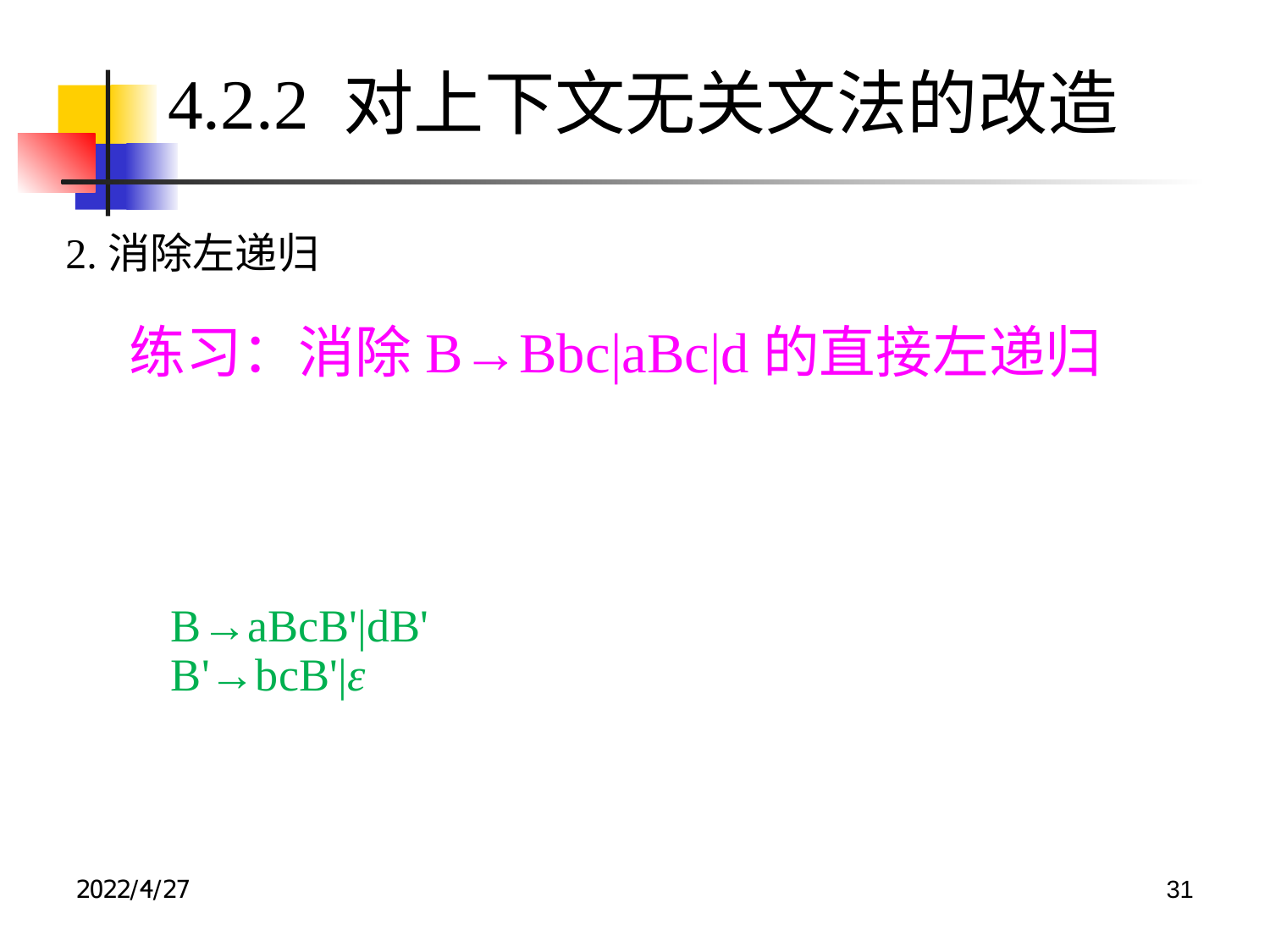

4.2.2 对上下文无关文法的改造
2.消除左递归

练习：消除B→Bbc|aBc|d的直接左递归

B→aBcB'|dB'
B'→bcB'|ε
2022/4/27
31